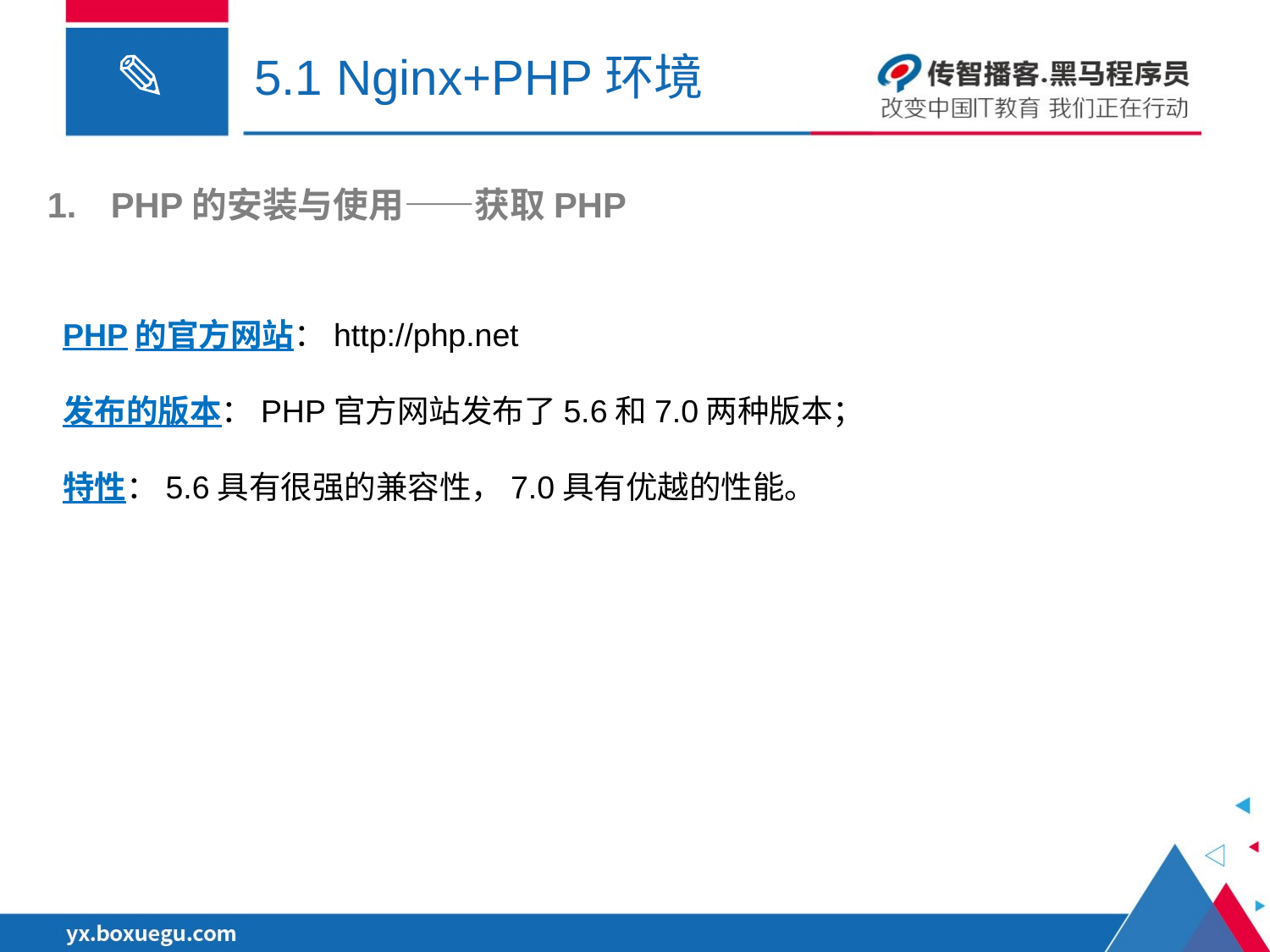

# 5.1 Nginx+PHP环境
PHP的安装与使用——获取PHP
PHP的官方网站：http://php.net
发布的版本：PHP官方网站发布了5.6和7.0两种版本；
特性：5.6具有很强的兼容性，7.0具有优越的性能。